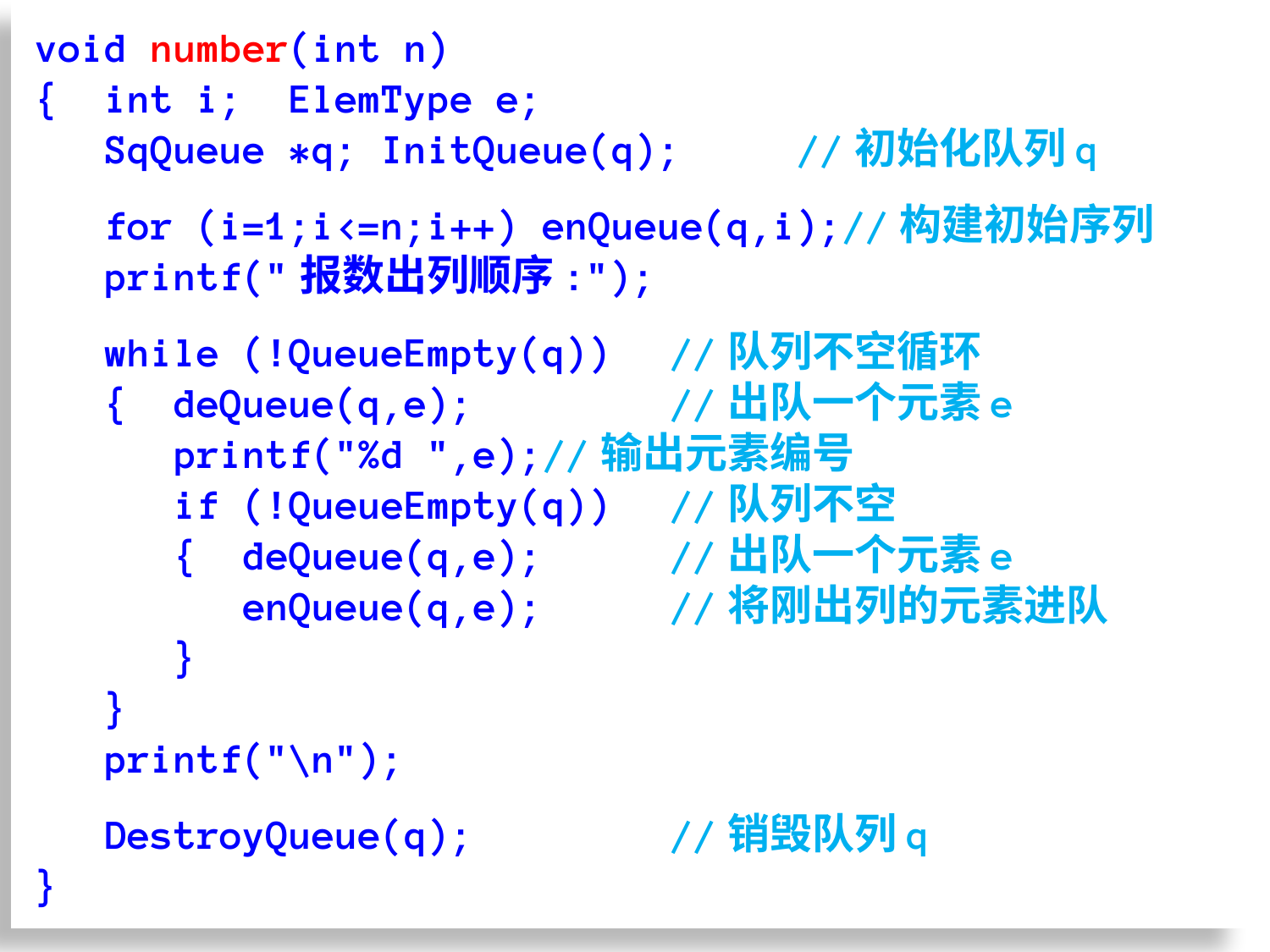

void number(int n)
{  int i;  ElemType e;
   SqQueue *q; InitQueue(q); 	//初始化队列q
   for (i=1;i<=n;i++) enQueue(q,i);//构建初始序列
   printf("报数出列顺序:");
   while (!QueueEmpty(q))	//队列不空循环
   {  deQueue(q,e);		//出队一个元素e
      printf("%d ",e);	//输出元素编号
      if (!QueueEmpty(q))	//队列不空
      {  deQueue(q,e);		//出队一个元素e
         enQueue(q,e);		//将刚出列的元素进队
      }
   }
   printf("\n");
   DestroyQueue(q);		//销毁队列q
}